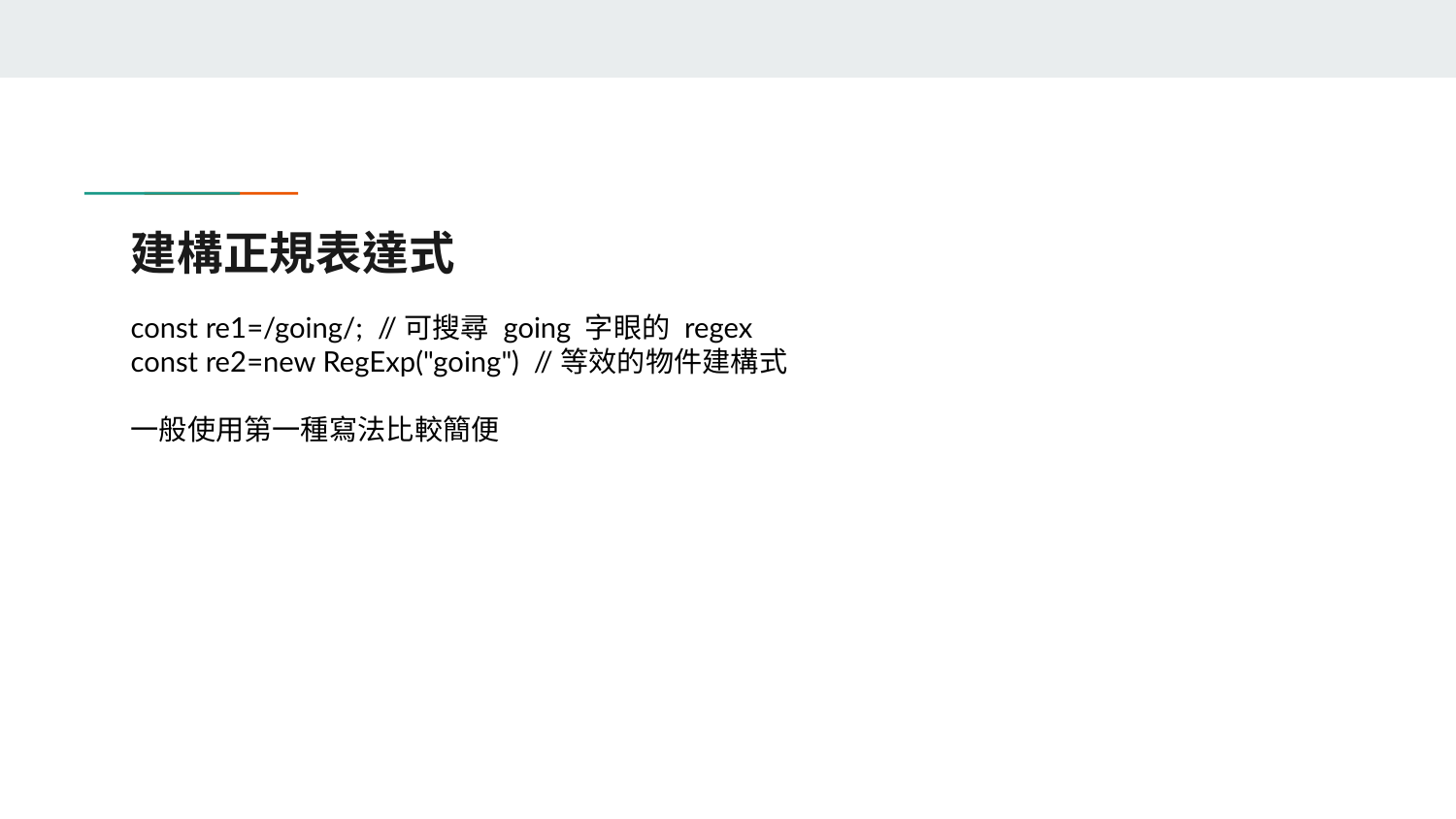

# 建構正規表達式
const re1=/going/;  //可搜尋 going 字眼的 regex
const re2=new RegExp("going")  //等效的物件建構式

一般使用第一種寫法比較簡便